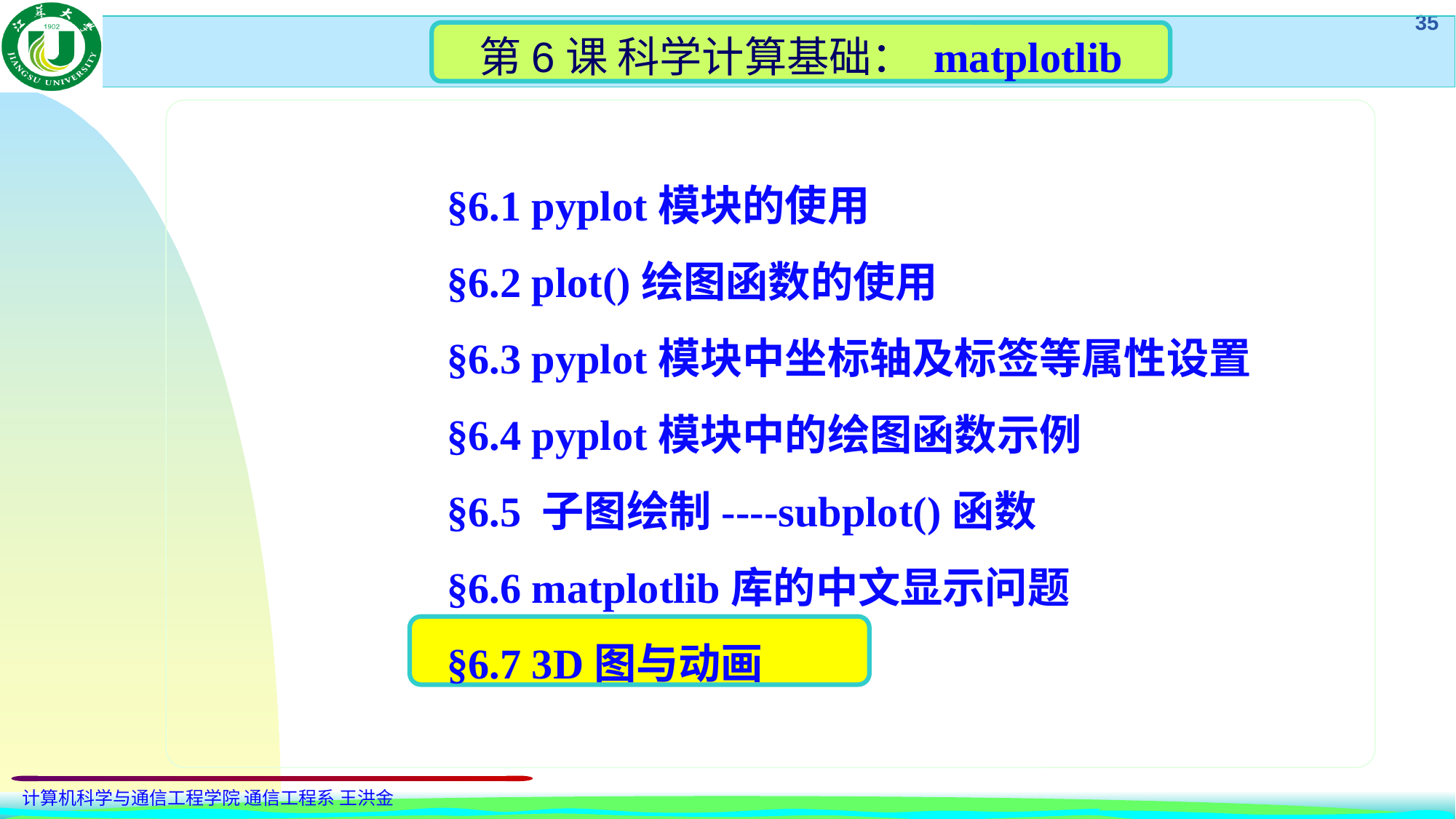

第6课 科学计算基础： matplotlib

§6.1 pyplot模块的使用
§6.2 plot()绘图函数的使用
§6.3 pyplot模块中坐标轴及标签等属性设置
§6.4 pyplot模块中的绘图函数示例
§6.5 子图绘制----subplot()函数
§6.6 matplotlib库的中文显示问题
§6.7 3D图与动画